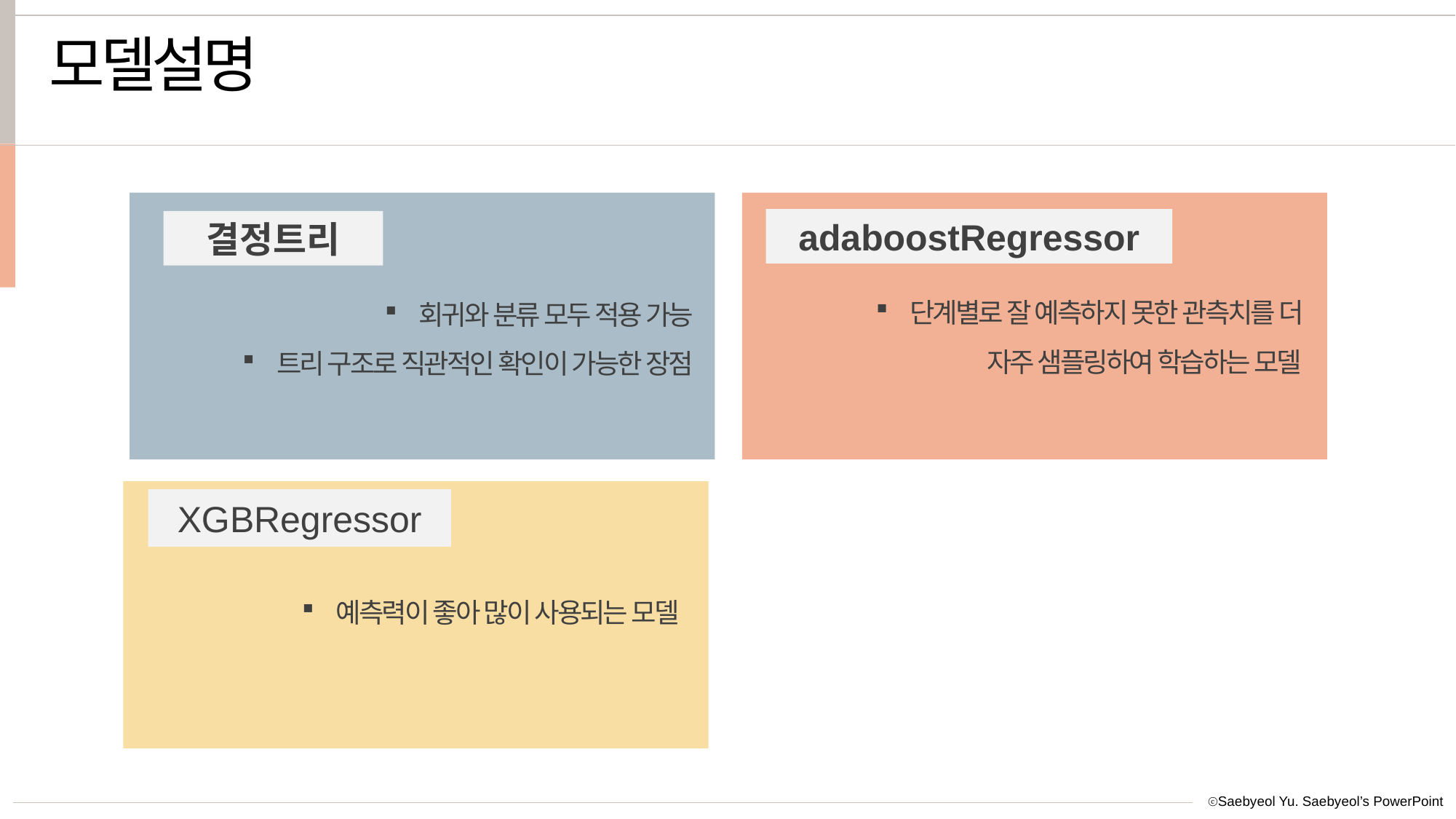

모델설명

adaboostRegressor
결정트리

단계별로 잘 예측하지 못한 관측치를 더 자주 샘플링하여 학습하는 모델
회귀와 분류 모두 적용 가능
트리 구조로 직관적인 확인이 가능한 장점

XGBRegressor
예측력이 좋아 많이 사용되는 모델